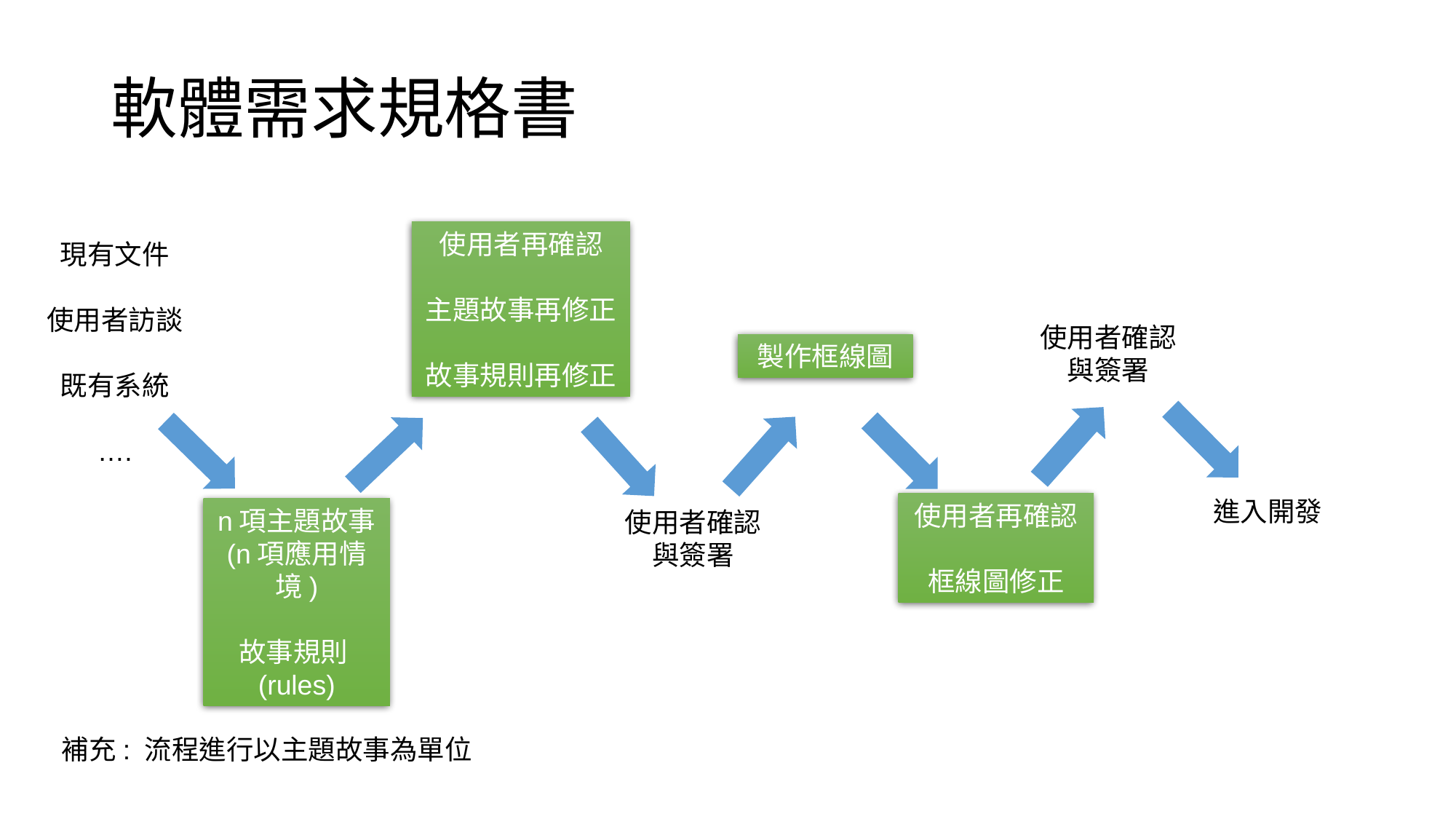

# 軟體需求規格書
使用者再確認

主題故事再修正

故事規則再修正
現有文件

使用者訪談

既有系統

….
使用者確認與簽署
製作框線圖

進入開發
使用者再確認

框線圖修正
n項主題故事
(n項應用情境)

故事規則(rules)
使用者確認與簽署
補充: 流程進行以主題故事為單位